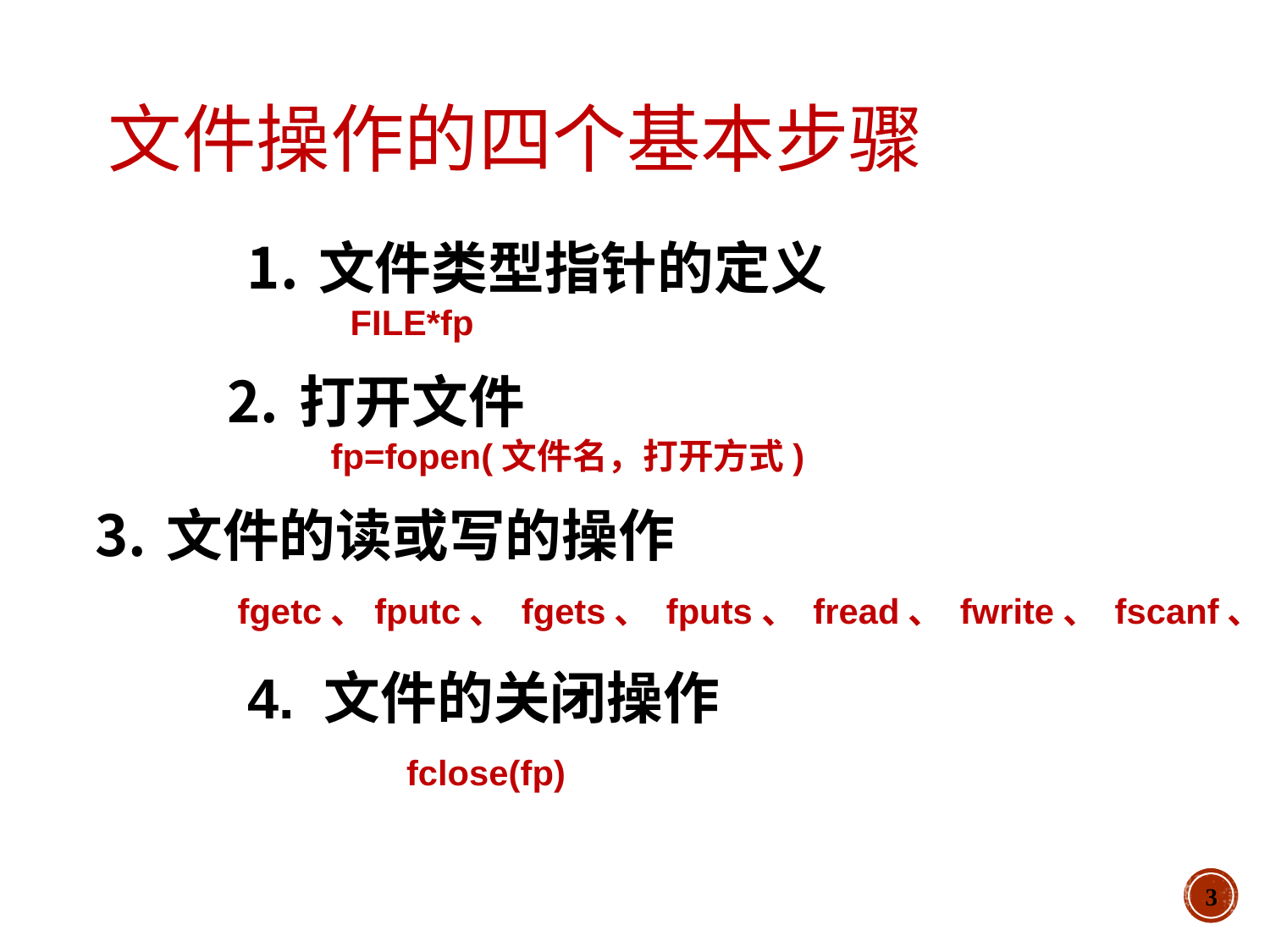

# 文件操作的四个基本步骤
文件类型指针的定义
FILE*fp
打开文件
fp=fopen(文件名，打开方式)
文件的读或写的操作
	 fgetc、fputc、 fgets、 fputs、 fread、 fwrite、 fscanf、 fprintf
4. 文件的关闭操作
	  fclose(fp)
3